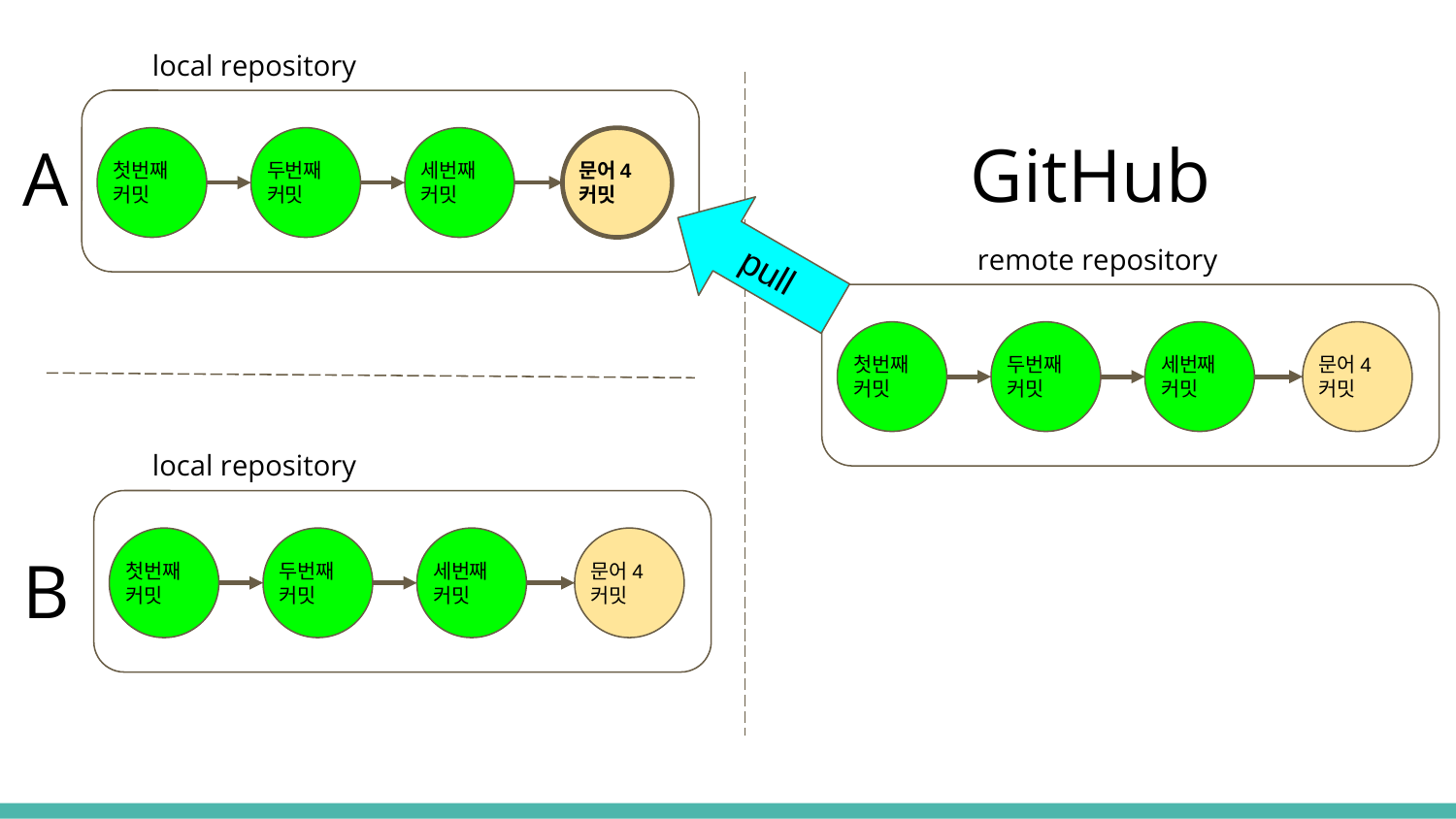

local repository

GitHub
A
첫번째
커밋
두번째
커밋
세번째
커밋
문어4
커밋
pull
remote repository

첫번째
커밋
두번째
커밋
세번째
커밋
문어4
커밋
local repository

첫번째
커밋
두번째
커밋
세번째
커밋
문어4
커밋
B